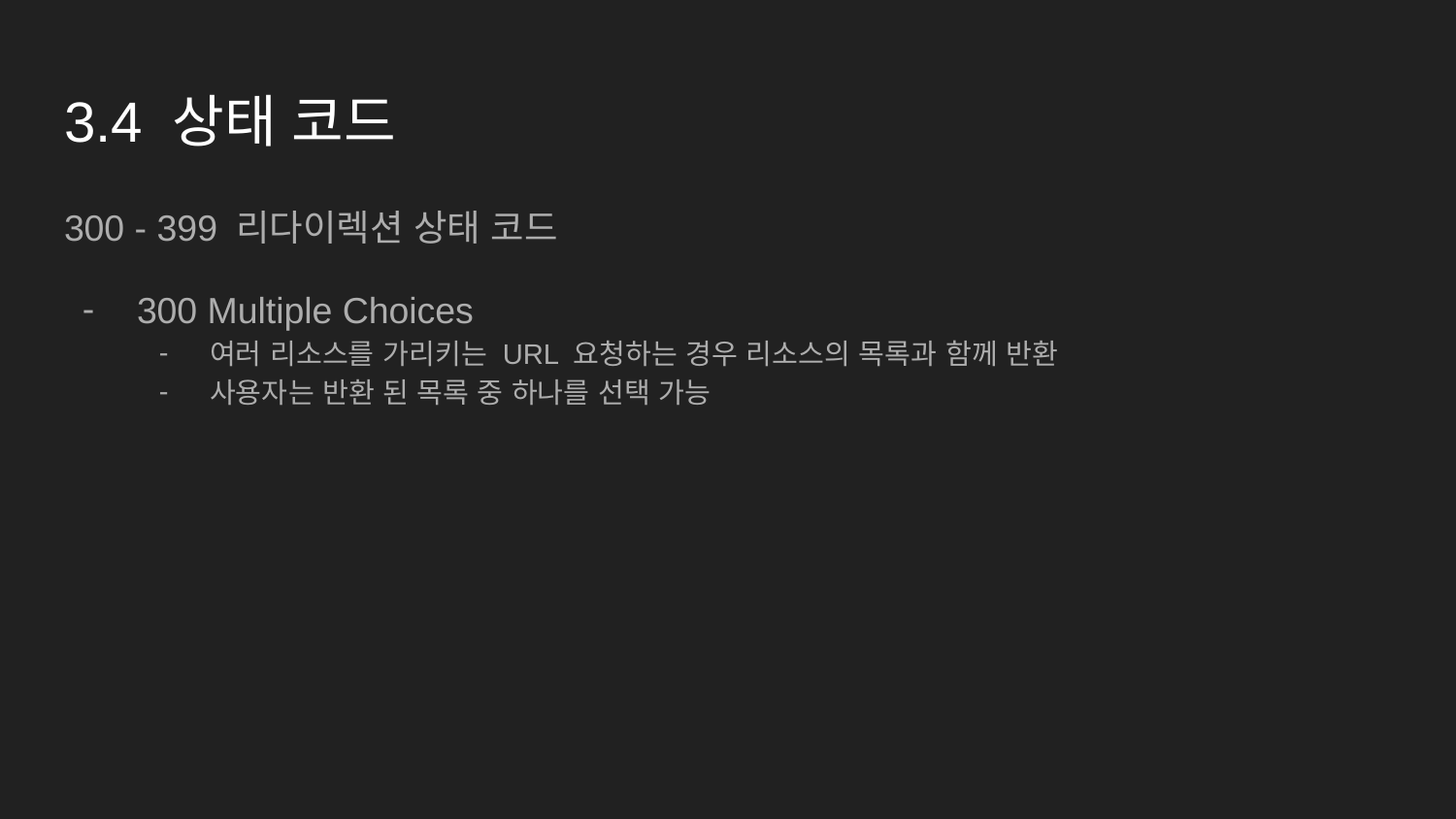

# 3.4 상태 코드
300 - 399 리다이렉션 상태 코드
300 Multiple Choices
여러 리소스를 가리키는 URL 요청하는 경우 리소스의 목록과 함께 반환
사용자는 반환 된 목록 중 하나를 선택 가능